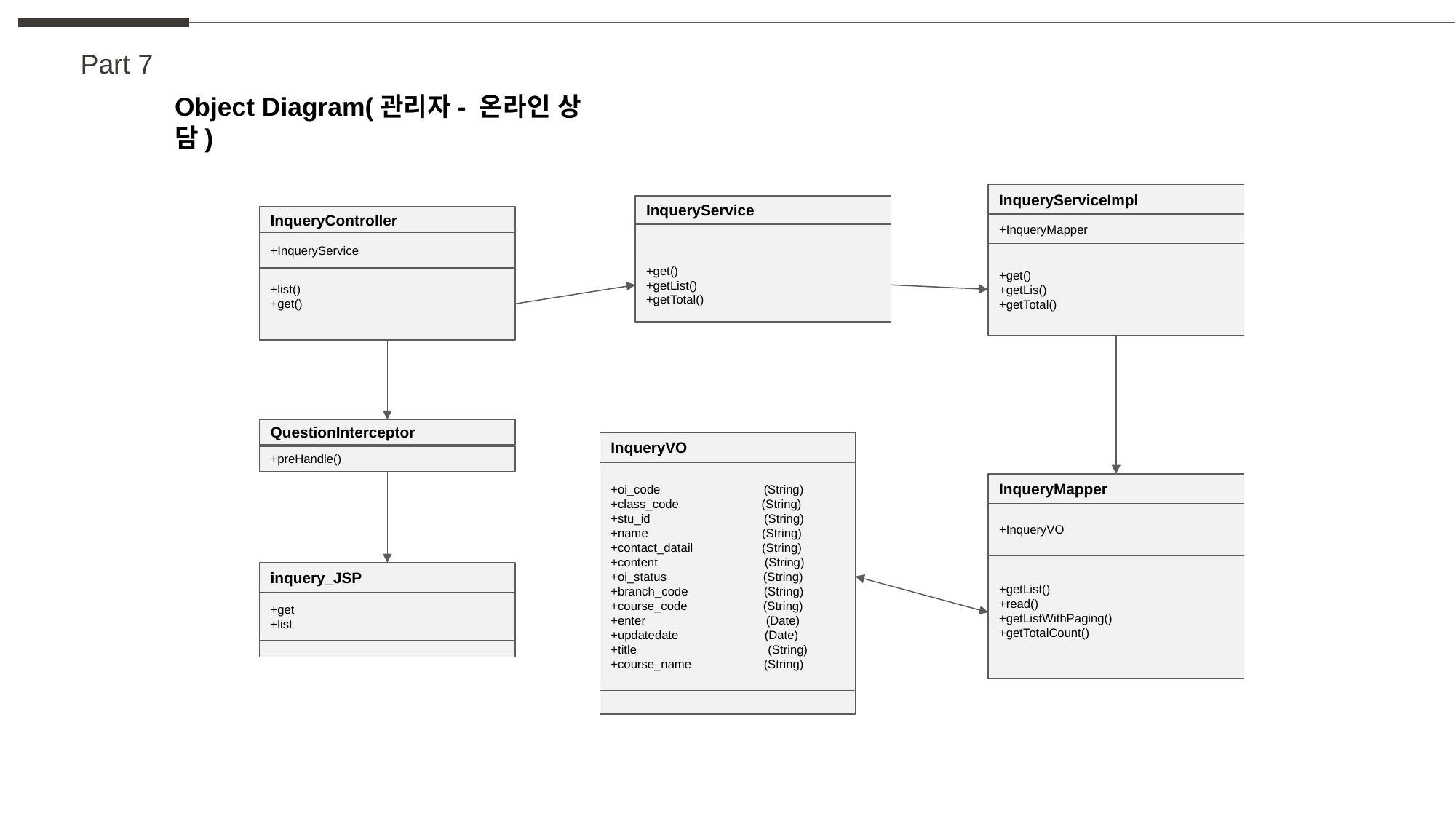

Part 7
Object Diagram(관리자- 온라인 상담)
InqueryServiceImpl
InqueryService

+get()
+getList()
+getTotal()
InqueryController
+InqueryService
+list()
+get()

+InqueryMapper
+get()
+getLis()
+getTotal()
QuestionInterceptor
+preHandle()
InqueryVO
+oi_code                              (String)
+class_code                        (String)
+stu_id                                 (String)
+name                                 (String)
+contact_datail                    (String)
+content                               (String)
+oi_status                            (String)
+branch_code                      (String)
+course_code                      (String)
+enter                                   (Date)
+updatedate                         (Date)
+title                                      (String)
+course_name                     (String)
InqueryMapper
+InqueryVO

+getList()
+read()
+getListWithPaging()
+getTotalCount()

inquery_JSP
+get
+list